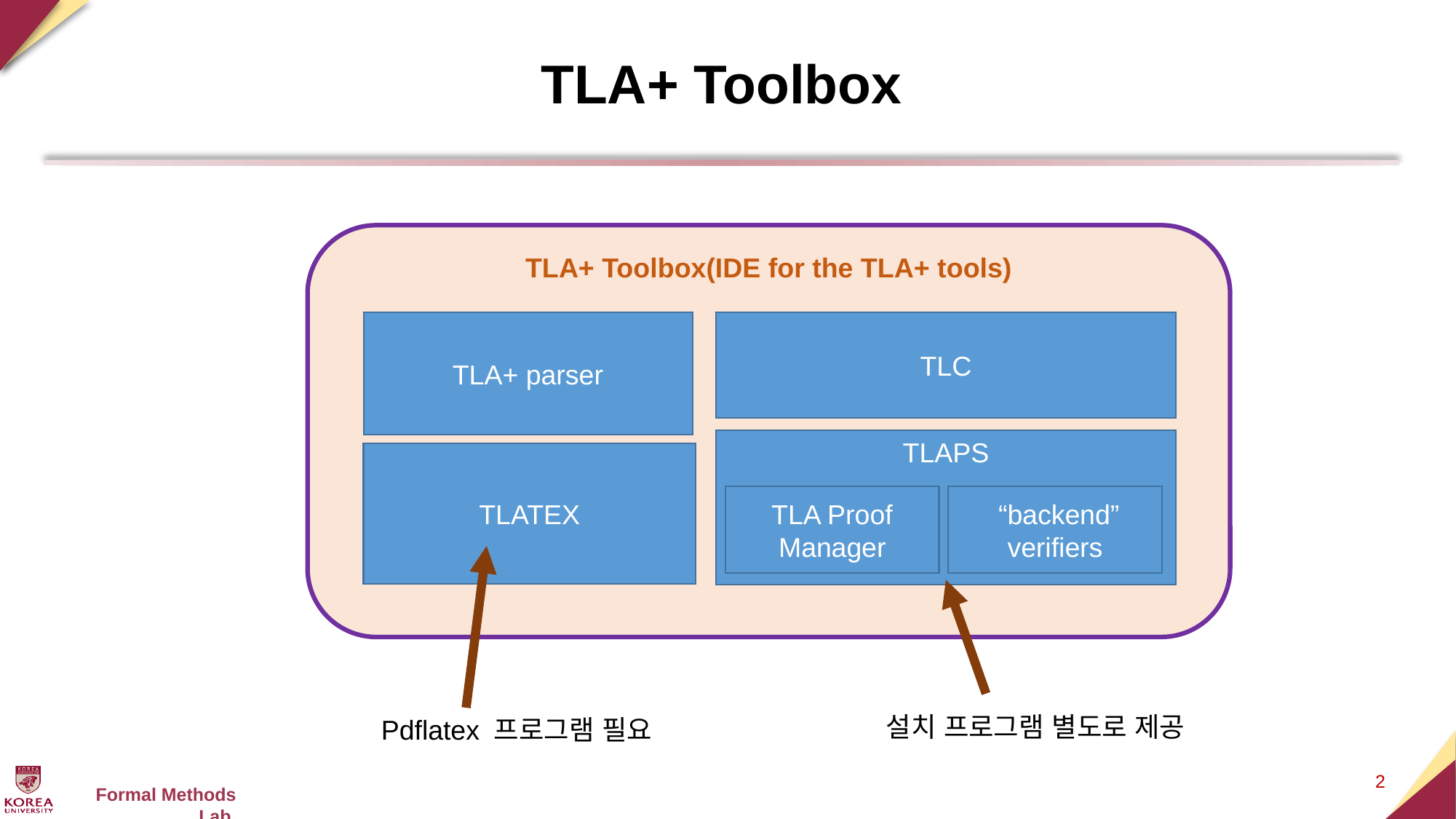

# TLA+ Toolbox
TLA+ Toolbox(IDE for the TLA+ tools)
TLA+ parser
TLC
TLAPS
TLA Proof Manager
 “backend” verifiers
TLATEX
설치 프로그램 별도로 제공
Pdflatex 프로그램 필요
2